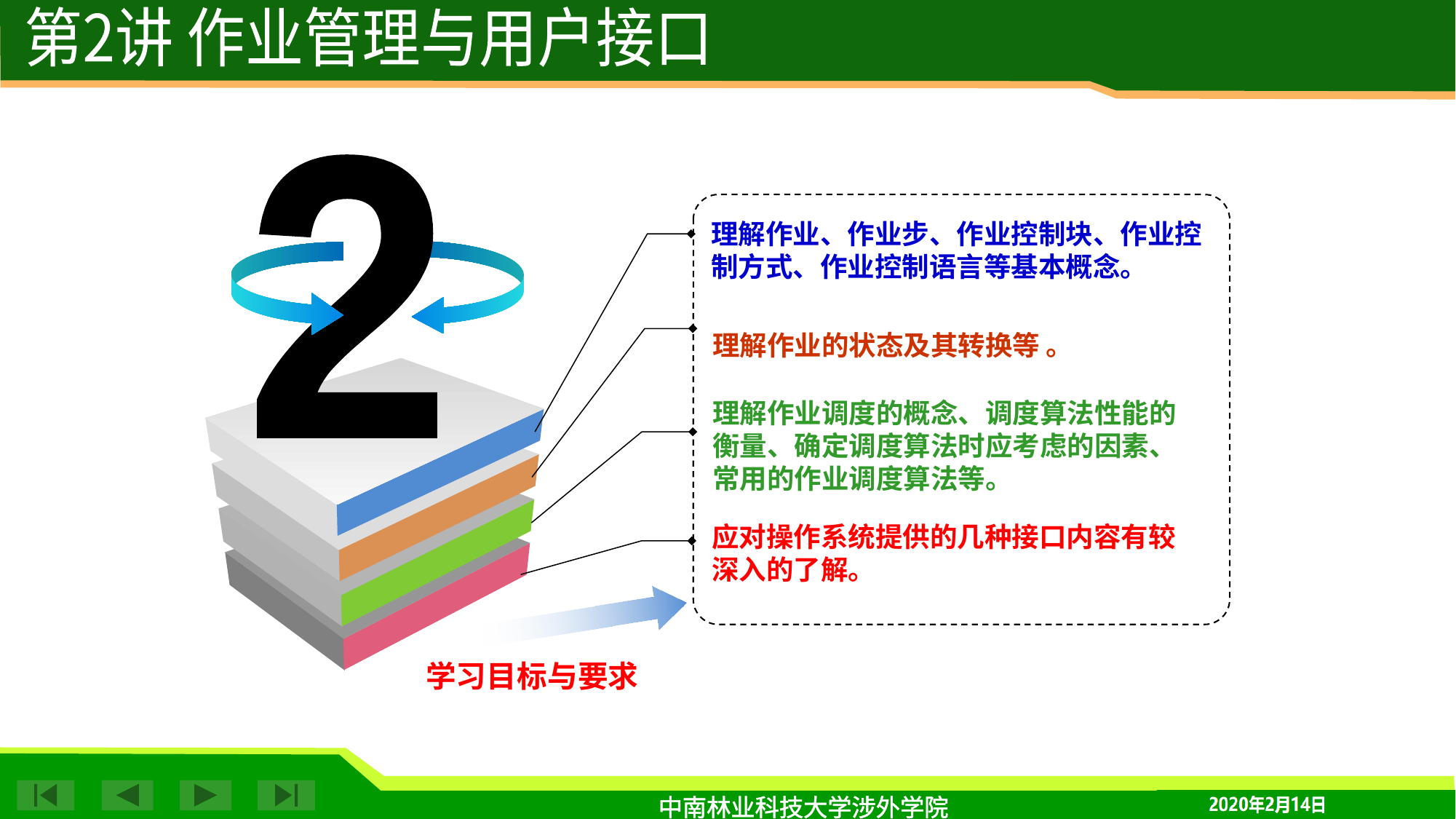

第2讲 作业管理与用户接口
2

理解作业、作业步、作业控制块、作业控制方式、作业控制语言等基本概念。

理解作业的状态及其转换等 。

理解作业调度的概念、调度算法性能的衡量、确定调度算法时应考虑的因素、常用的作业调度算法等。

应对操作系统提供的几种接口内容有较深入的了解。
学习目标与要求